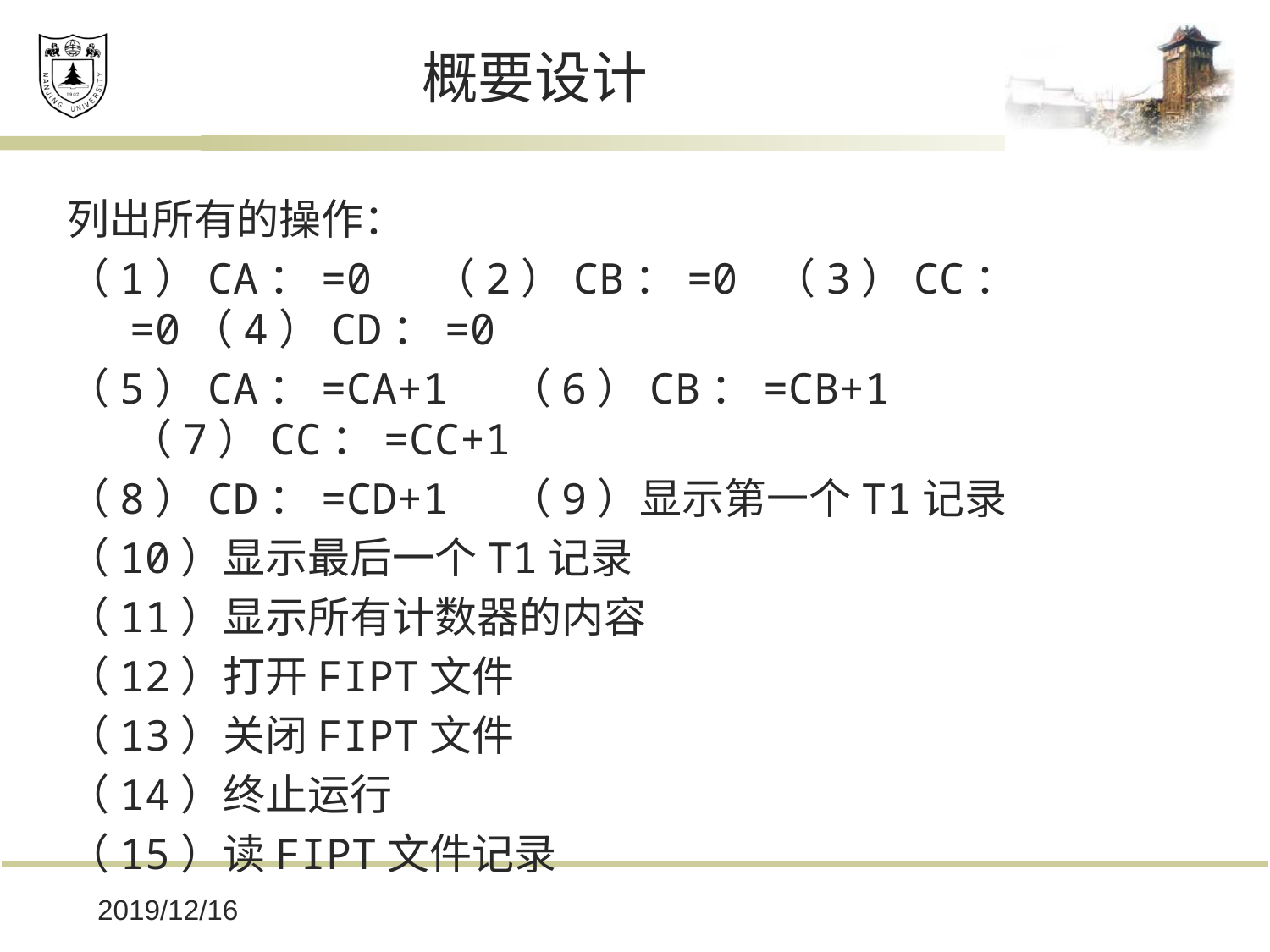

# 概要设计
列出所有的操作：
（1）CA：=0  （2）CB：=0 （3）CC：=0（4）CD：=0
（5）CA：=CA+1  （6）CB：=CB+1  （7）CC：=CC+1
（8）CD：=CD+1  （9）显示第一个T1记录
（10）显示最后一个T1记录
（11）显示所有计数器的内容
（12）打开FIPT文件
（13）关闭FIPT文件
（14）终止运行
（15）读FIPT文件记录
2019/12/16